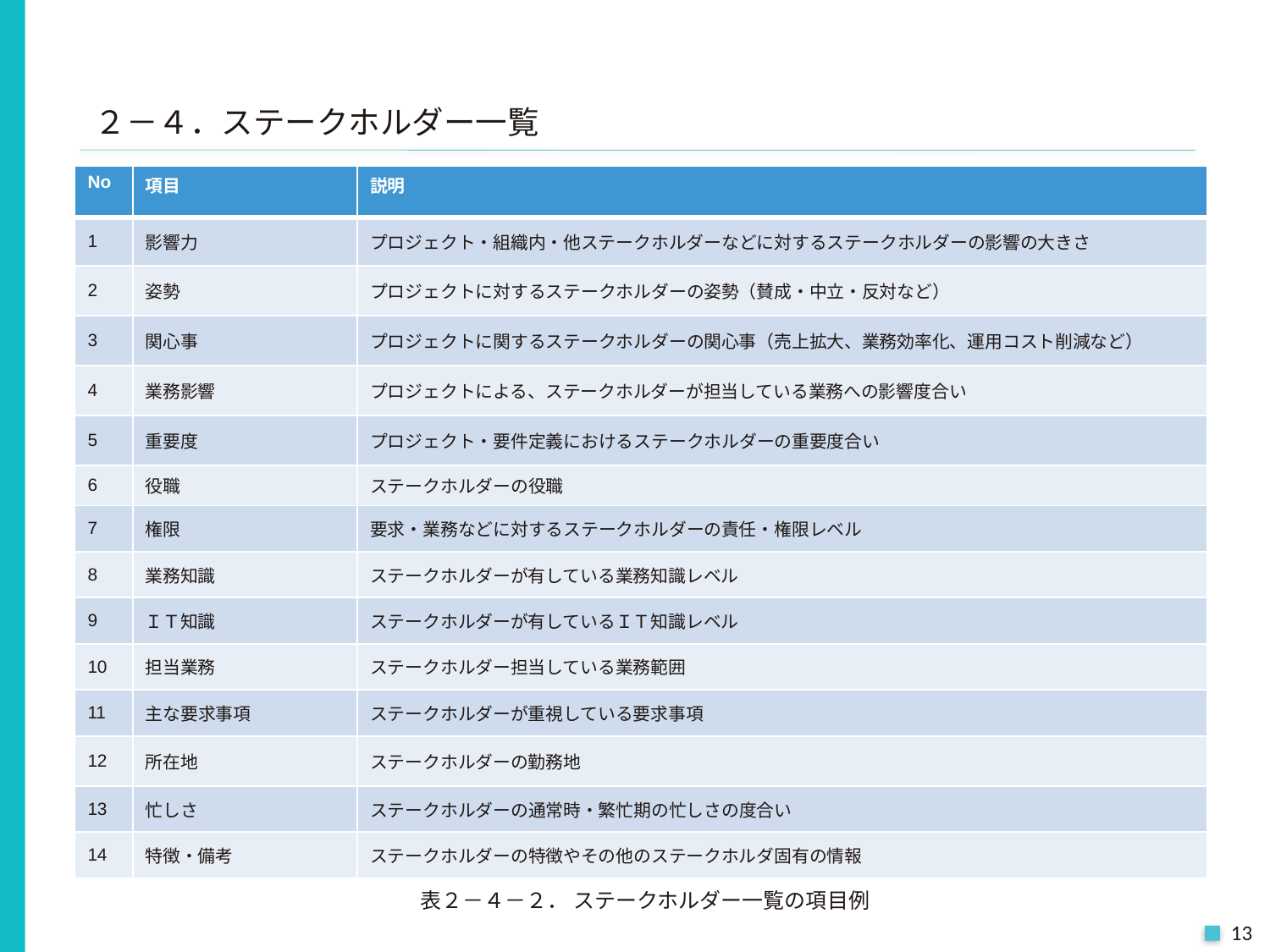

２－４．ステークホルダー一覧
| No | 項目 | 説明 |
| --- | --- | --- |
| 1 | 影響力 | プロジェクト・組織内・他ステークホルダーなどに対するステークホルダーの影響の大きさ |
| 2 | 姿勢 | プロジェクトに対するステークホルダーの姿勢（賛成・中立・反対など） |
| 3 | 関心事 | プロジェクトに関するステークホルダーの関心事（売上拡大、業務効率化、運用コスト削減など） |
| 4 | 業務影響 | プロジェクトによる、ステークホルダーが担当している業務への影響度合い |
| 5 | 重要度 | プロジェクト・要件定義におけるステークホルダーの重要度合い |
| 6 | 役職 | ステークホルダーの役職 |
| 7 | 権限 | 要求・業務などに対するステークホルダーの責任・権限レベル |
| 8 | 業務知識 | ステークホルダーが有している業務知識レベル |
| 9 | ＩＴ知識 | ステークホルダーが有しているＩＴ知識レベル |
| 10 | 担当業務 | ステークホルダー担当している業務範囲 |
| 11 | 主な要求事項 | ステークホルダーが重視している要求事項 |
| 12 | 所在地 | ステークホルダーの勤務地 |
| 13 | 忙しさ | ステークホルダーの通常時・繁忙期の忙しさの度合い |
| 14 | 特徴・備考 | ステークホルダーの特徴やその他のステークホルダ固有の情報 |
表２－４－２． ステークホルダー一覧の項目例
13